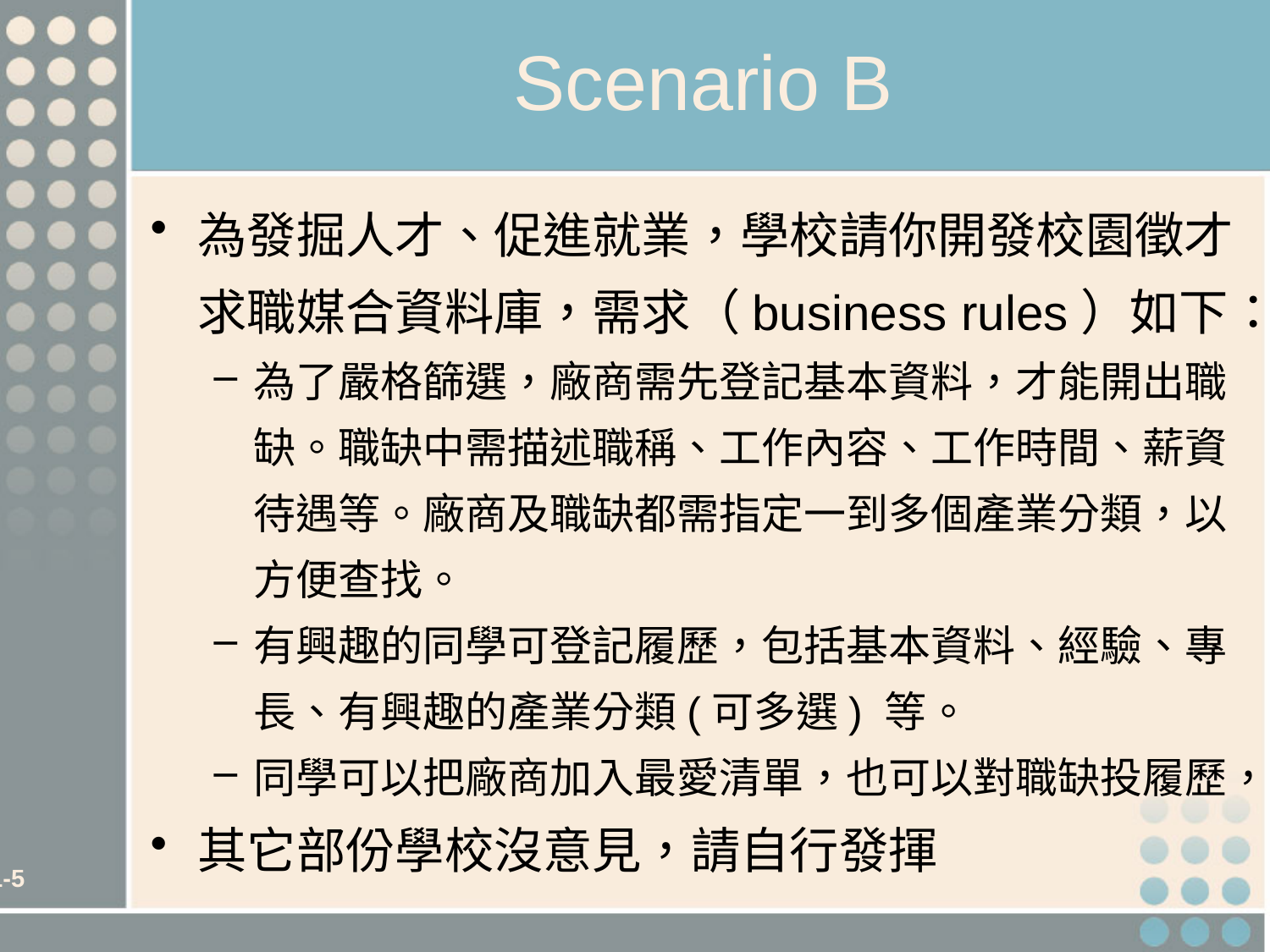

# Scenario B
為發掘人才、促進就業，學校請你開發校園徵才求職媒合資料庫，需求（business rules）如下：
為了嚴格篩選，廠商需先登記基本資料，才能開出職缺。職缺中需描述職稱、工作內容、工作時間、薪資待遇等。廠商及職缺都需指定一到多個產業分類，以方便查找。
有興趣的同學可登記履歷，包括基本資料、經驗、專長、有興趣的產業分類(可多選) 等。
同學可以把廠商加入最愛清單，也可以對職缺投履歷，
其它部份學校沒意見，請自行發揮